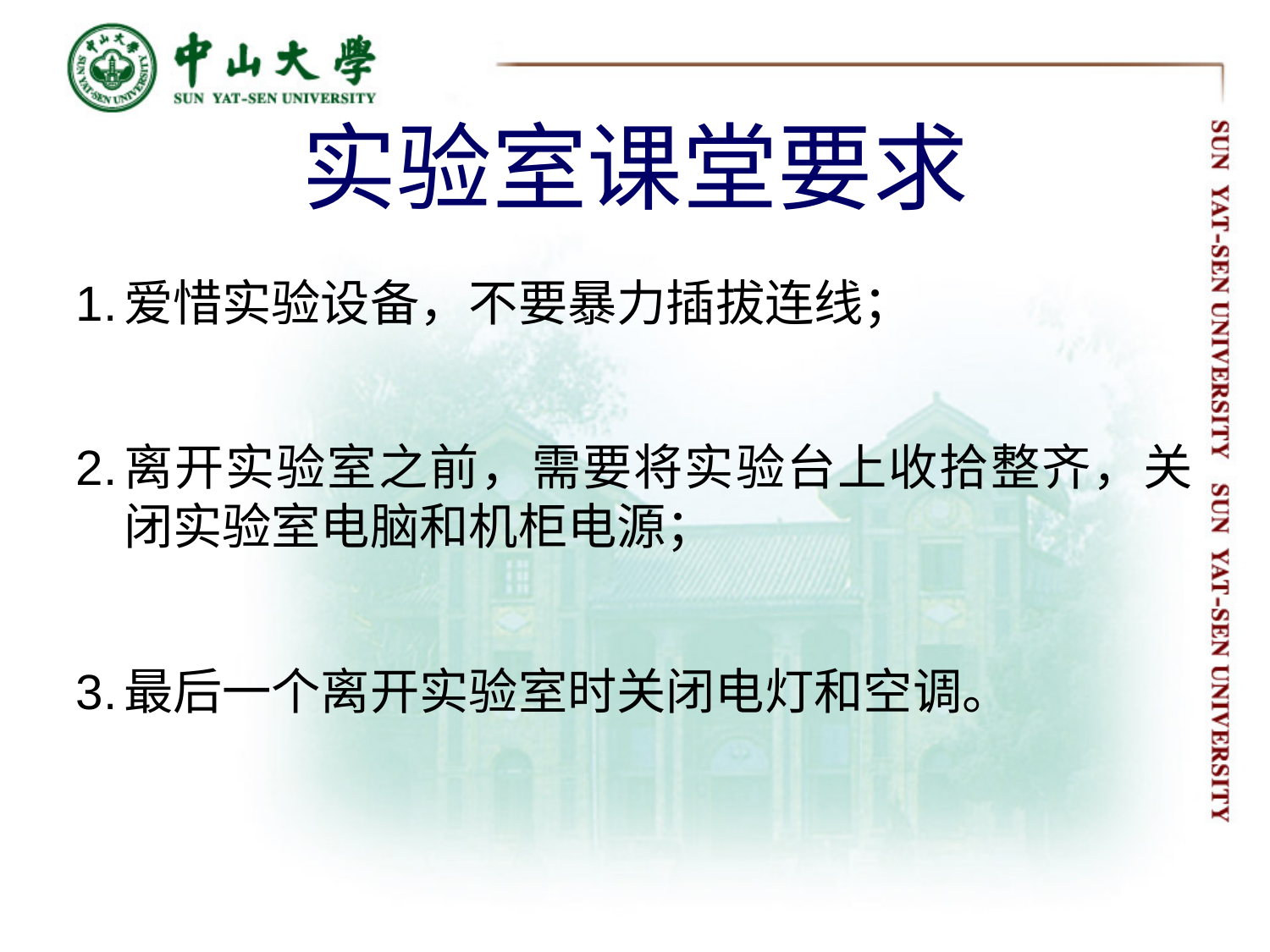

# 实验室课堂要求

爱惜实验设备，不要暴力插拔连线；

离开实验室之前，需要将实验台上收拾整齐，关闭实验室电脑和机柜电源；

最后一个离开实验室时关闭电灯和空调。